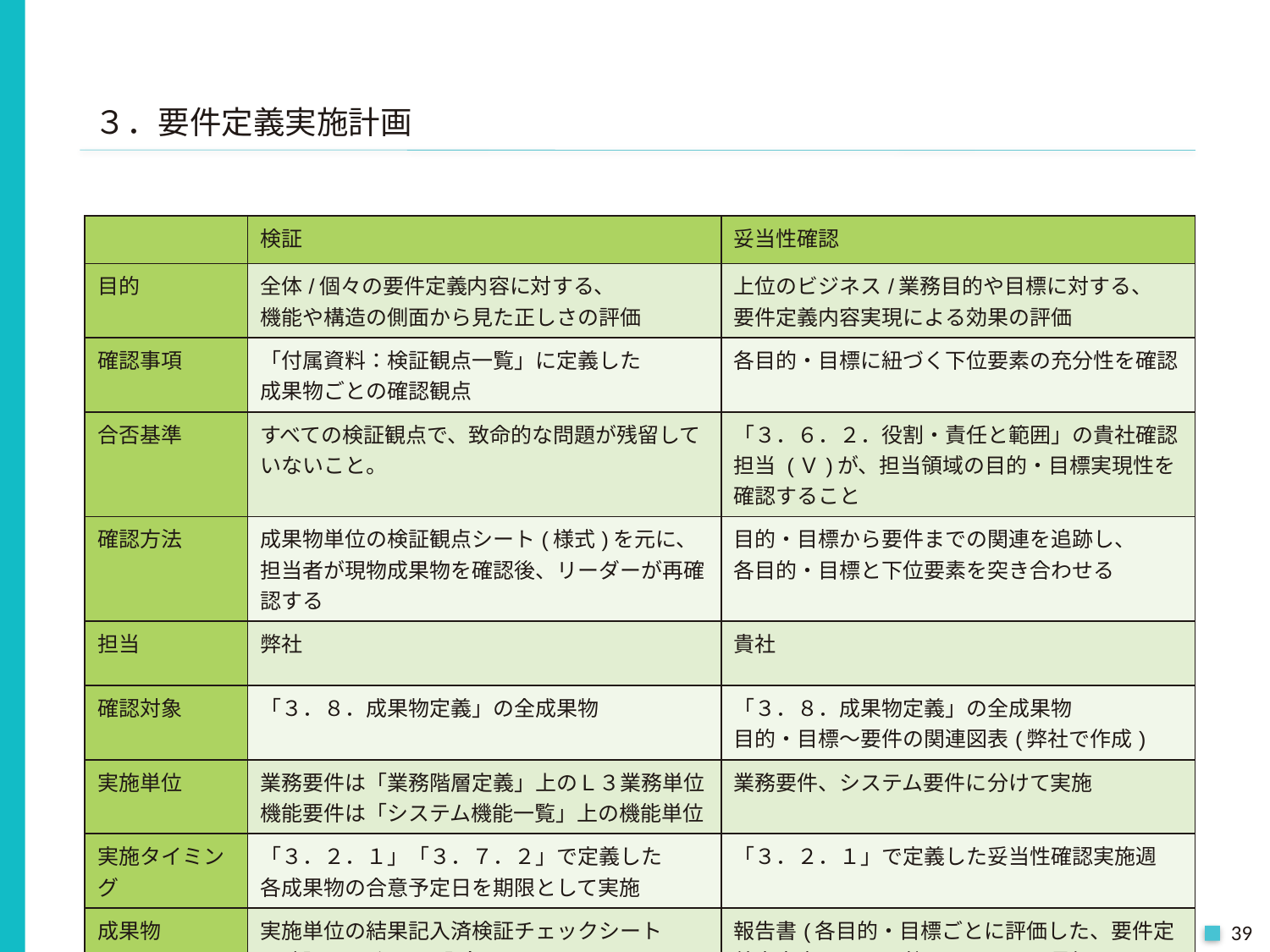

３．要件定義実施計画

|  | 検証 | 妥当性確認 |
| --- | --- | --- |
| 目的 | 全体/個々の要件定義内容に対する、 機能や構造の側面から見た正しさの評価 | 上位のビジネス/業務目的や目標に対する、 要件定義内容実現による効果の評価 |
| 確認事項 | 「付属資料：検証観点一覧」に定義した 成果物ごとの確認観点 | 各目的・目標に紐づく下位要素の充分性を確認 |
| 合否基準 | すべての検証観点で、致命的な問題が残留していないこと。 | 「３．６．２．役割・責任と範囲」の貴社確認担当 (Ｖ)が、担当領域の目的・目標実現性を確認すること |
| 確認方法 | 成果物単位の検証観点シート(様式)を元に、 担当者が現物成果物を確認後、リーダーが再確認する | 目的・目標から要件までの関連を追跡し、 各目的・目標と下位要素を突き合わせる |
| 担当 | 弊社 | 貴社 |
| 確認対象 | 「３．８．成果物定義」の全成果物 | 「３．８．成果物定義」の全成果物 目的・目標～要件の関連図表(弊社で作成) |
| 実施単位 | 業務要件は「業務階層定義」上のＬ３業務単位 機能要件は「システム機能一覧」上の機能単位 | 業務要件、システム要件に分けて実施 |
| 実施タイミング | 「３．２．１」「３．７．２」で定義した 各成果物の合意予定日を期限として実施 | 「３．２．１」で定義した妥当性確認実施週 |
| 成果物 | 実施単位の結果記入済検証チェックシート 再確認(レビュー)記録票 | 報告書(各目的・目標ごとに評価した、要件定義内容実現による効果についての見解) |
39